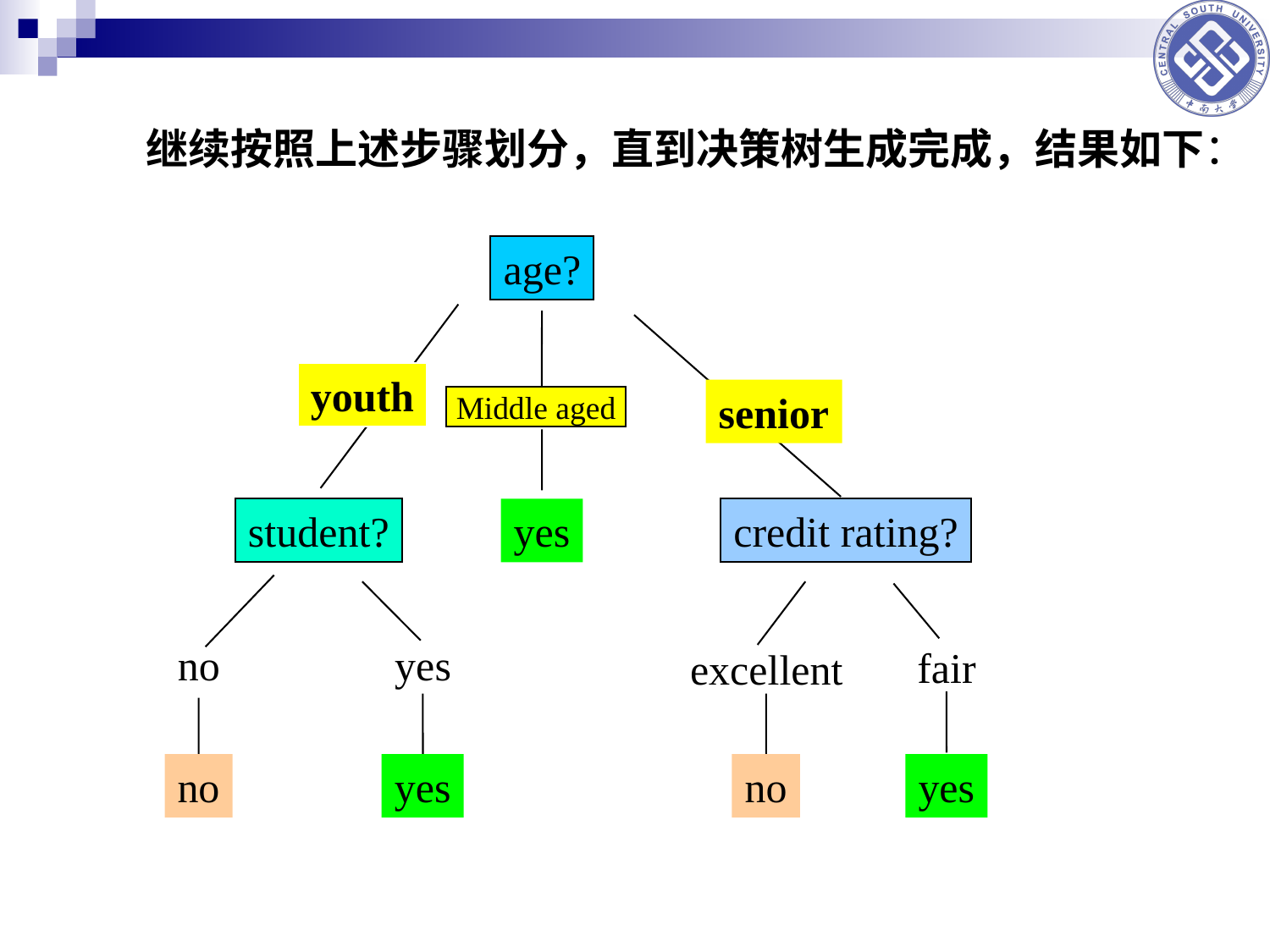

继续按照上述步骤划分，直到决策树生成完成，结果如下：
age?

youth
overcast
senior
Middle aged

student?
credit rating?
yes

no
yes
fair
excellent

no
yes
no
yes